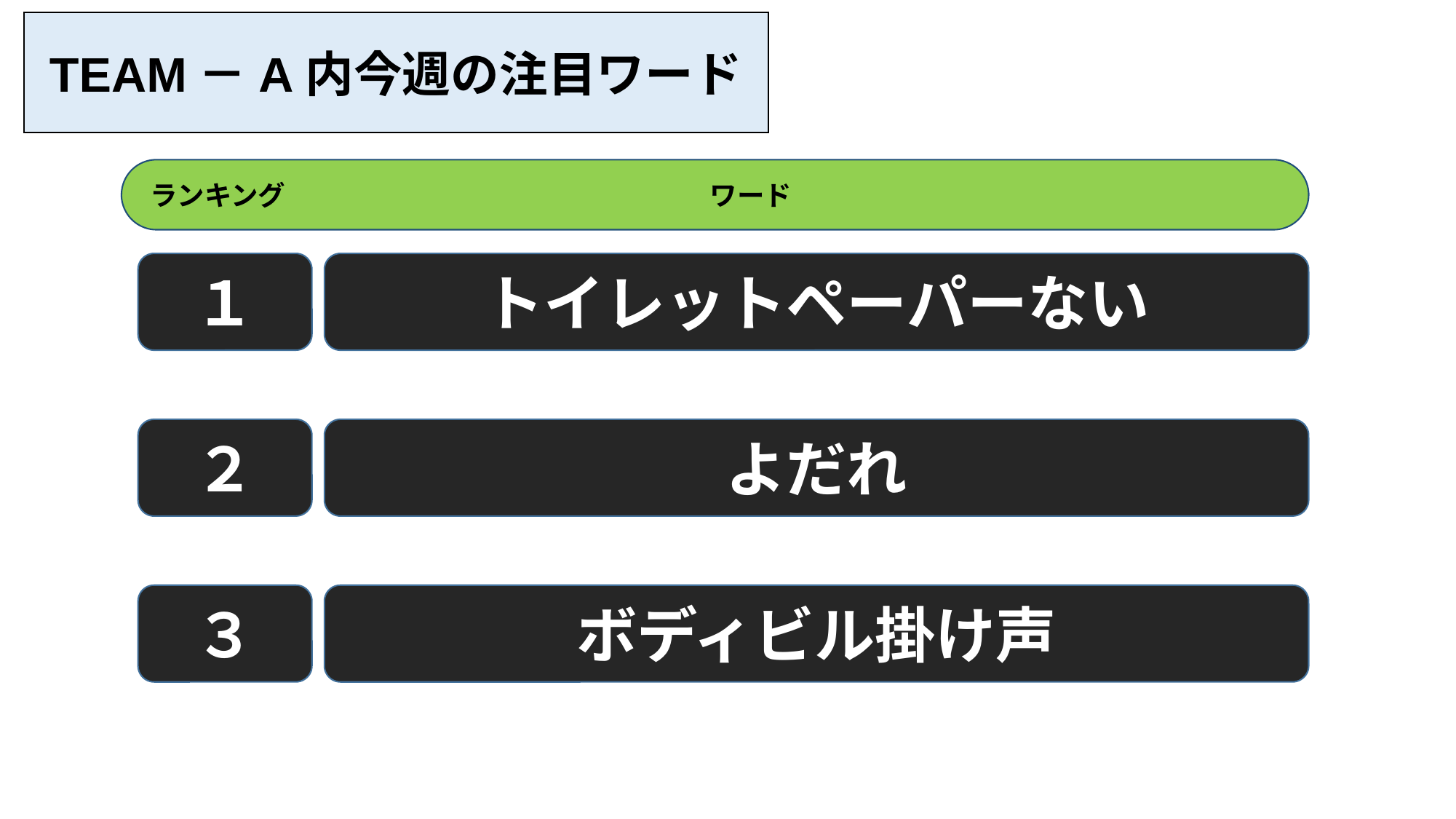

TEAM－A内今週の注目ワード

ランキング
ワード
１
トイレットペーパーない
２
よだれ
３
ボディビル掛け声